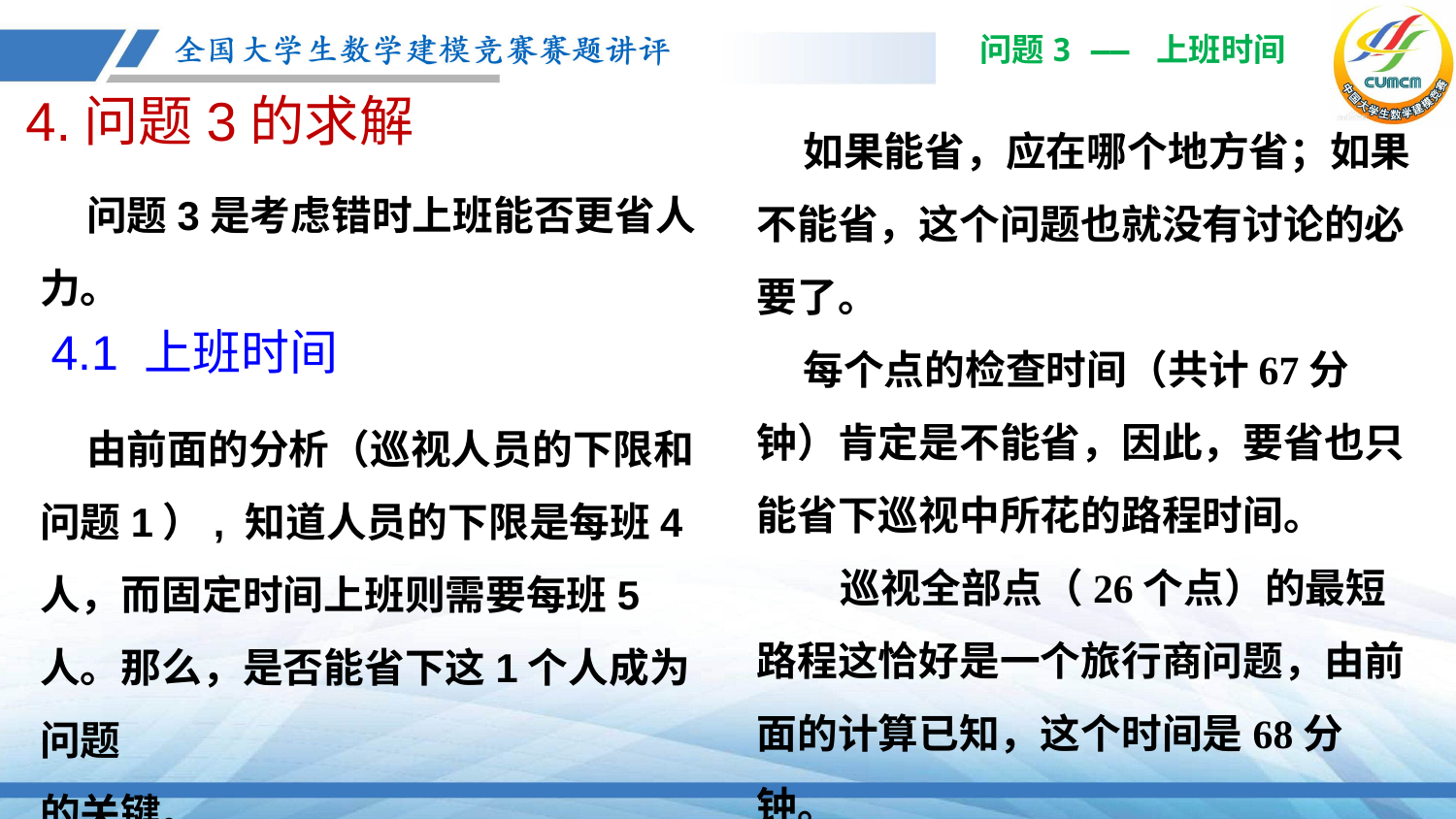

问题3 —— 上班时间
4.问题3的求解
    如果能省，应在哪个地方省；如果不能省，这个问题也就没有讨论的必要了。
    每个点的检查时间（共计67分钟）肯定是不能省，因此，要省也只能省下巡视中所花的路程时间。
        巡视全部点（26个点）的最短路程这恰好是一个旅行商问题，由前面的计算已知，这个时间是68分钟。
    问题3是考虑错时上班能否更省人力。
4.1 上班时间
    由前面的分析（巡视人员的下限和问题1）, 知道人员的下限是每班4人，而固定时间上班则需要每班5人。那么，是否能省下这1个人成为问题
的关键。